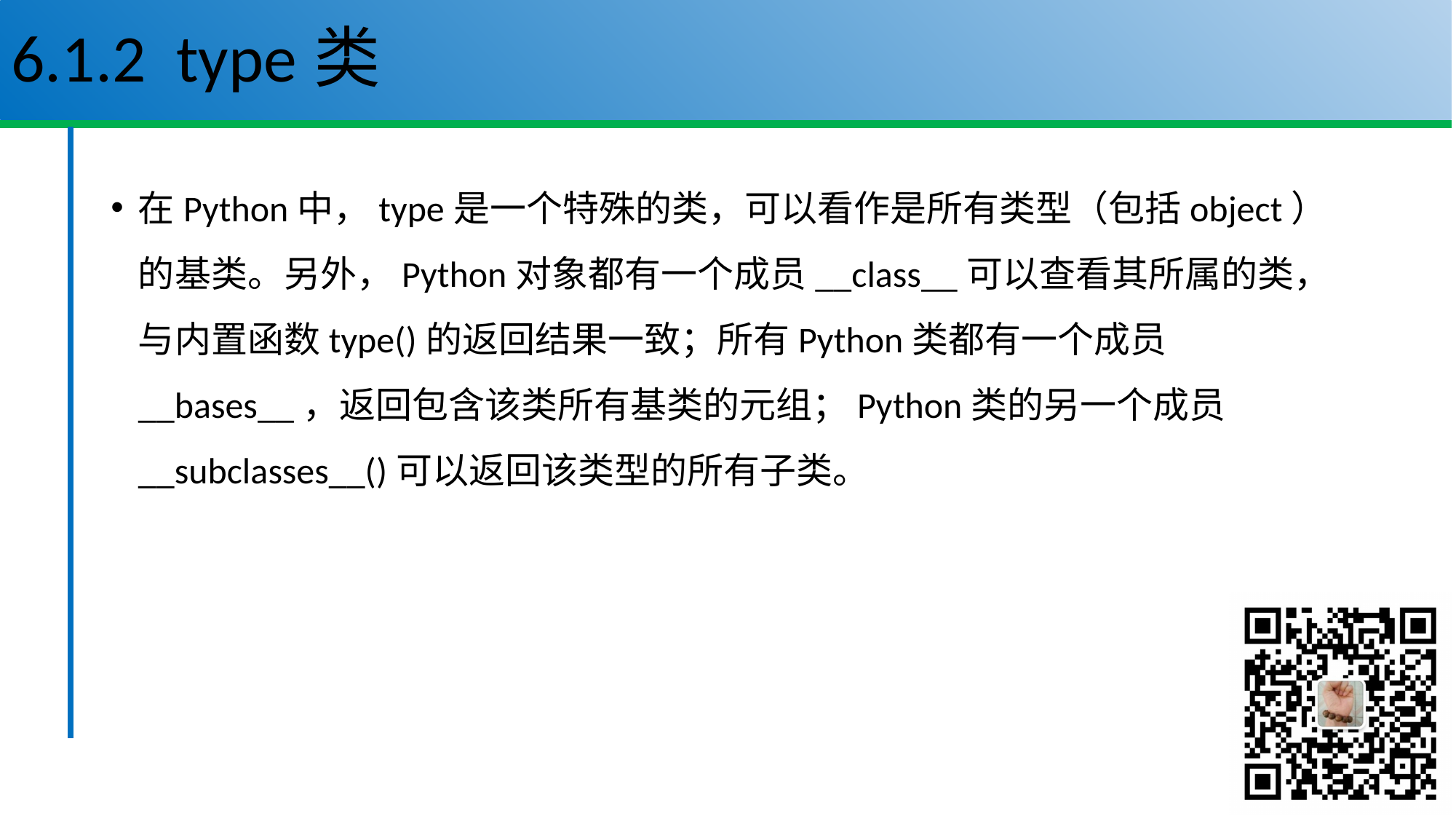

# 6.1.2  type类
在Python中，type是一个特殊的类，可以看作是所有类型（包括object）的基类。另外，Python对象都有一个成员__class__可以查看其所属的类，与内置函数type()的返回结果一致；所有Python类都有一个成员__bases__，返回包含该类所有基类的元组；Python类的另一个成员__subclasses__()可以返回该类型的所有子类。
6